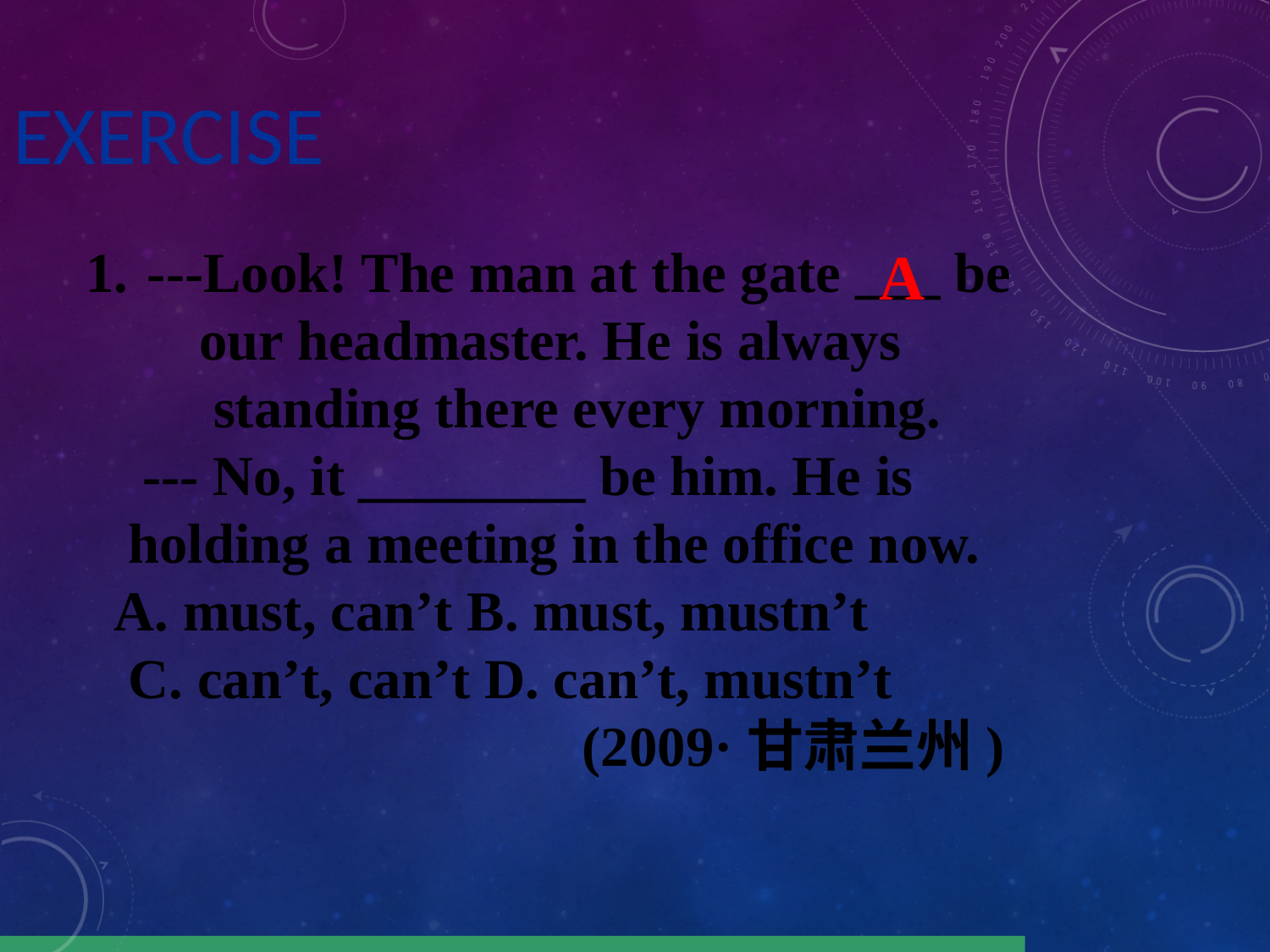

Exercise
---Look! The man at the gate ___ be
        our headmaster. He is always
         standing there every morning.
    --- No, it ________ be him. He is
   holding a meeting in the office now.
  A. must, can’t B. must, mustn’t
   C. can’t, can’t D. can’t, mustn’t
                                   (2009·甘肃兰州)

A